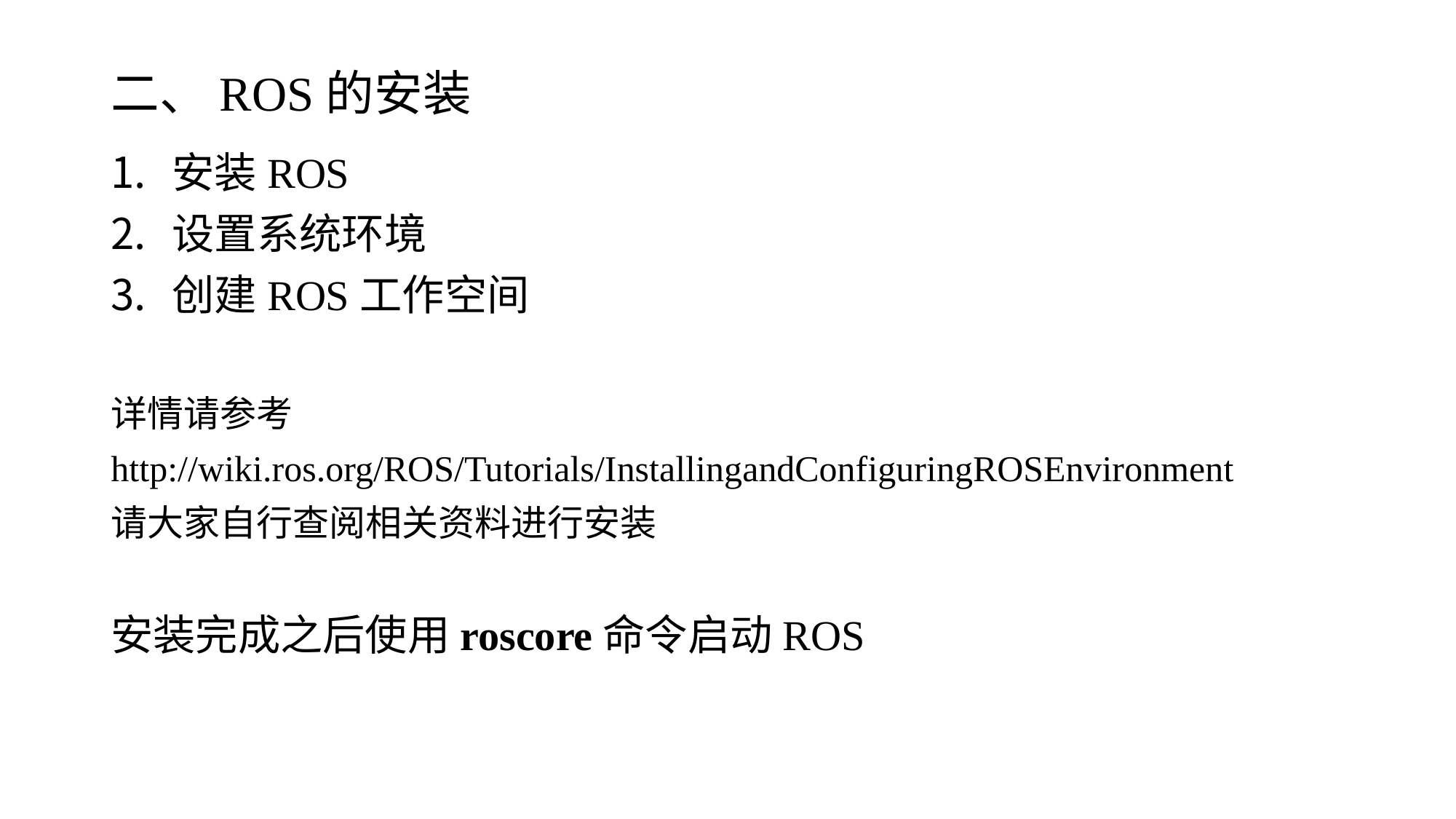

# 二、ROS的安装
安装ROS
设置系统环境
创建ROS工作空间

详情请参考
http://wiki.ros.org/ROS/Tutorials/InstallingandConfiguringROSEnvironment
请大家自行查阅相关资料进行安装

安装完成之后使用roscore命令启动ROS